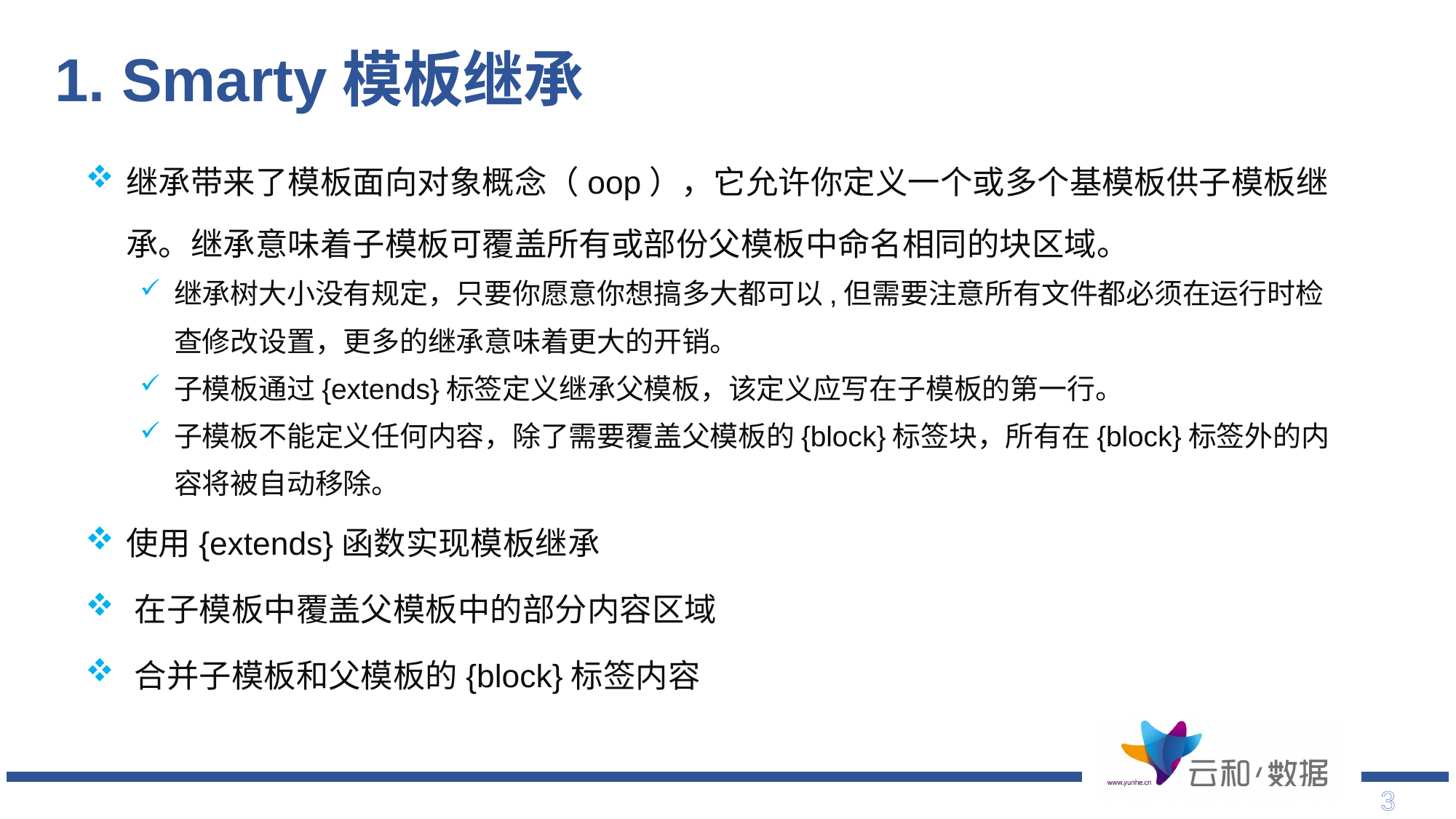

# 1. Smarty模板继承
继承带来了模板面向对象概念（oop），它允许你定义一个或多个基模板供子模板继承。继承意味着子模板可覆盖所有或部份父模板中命名相同的块区域。
继承树大小没有规定，只要你愿意你想搞多大都可以,但需要注意所有文件都必须在运行时检查修改设置，更多的继承意味着更大的开销。
子模板通过{extends}标签定义继承父模板，该定义应写在子模板的第一行。
子模板不能定义任何内容，除了需要覆盖父模板的{block}标签块，所有在{block}标签外的内容将被自动移除。
使用{extends}函数实现模板继承
 在子模板中覆盖父模板中的部分内容区域
 合并子模板和父模板的{block}标签内容